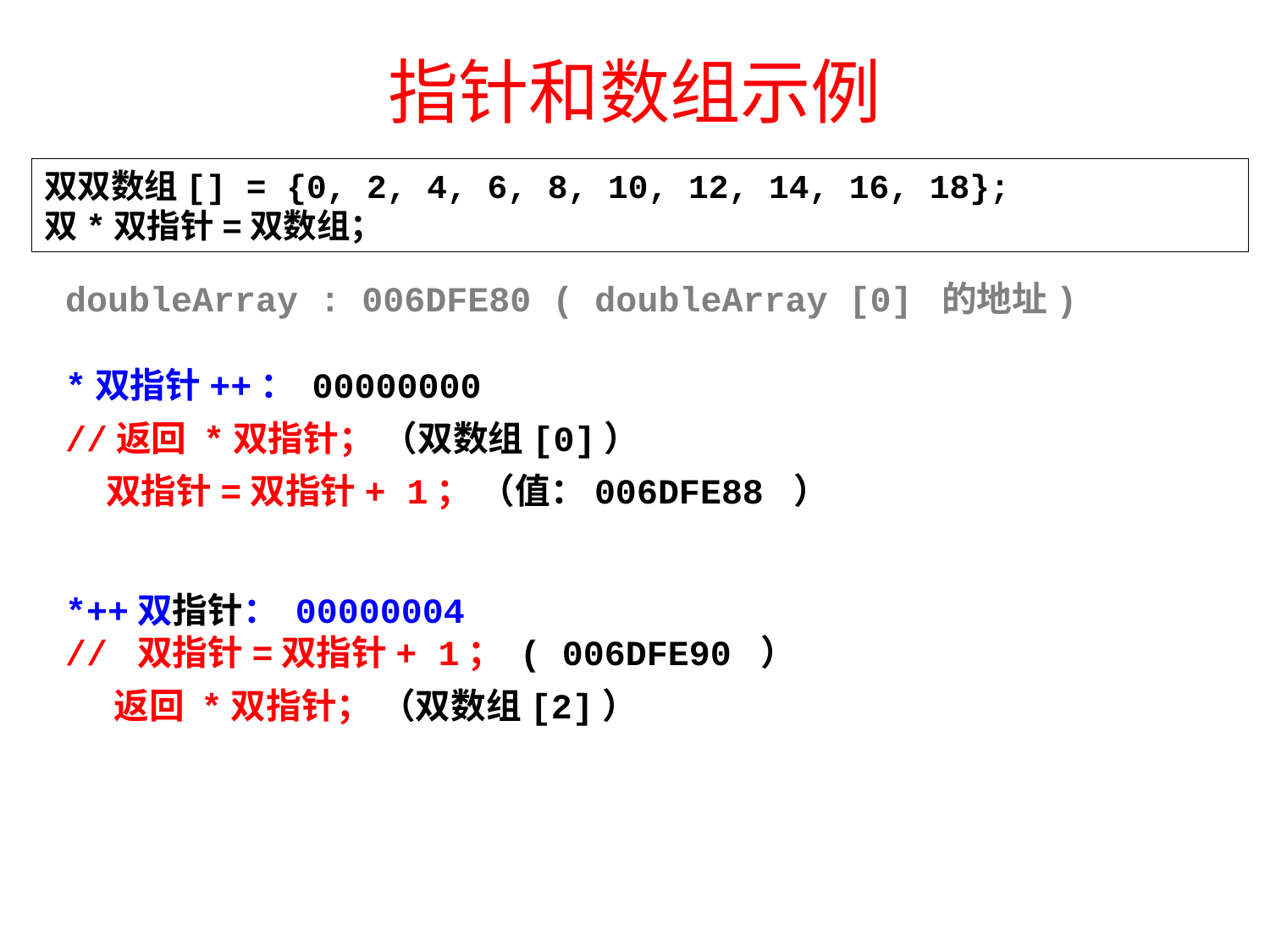

# 指针和数组示例
双双数组[] = {0, 2, 4, 6, 8, 10, 12, 14, 16, 18};
双*双指针=双数组；
doubleArray : 006DFE80 ( doubleArray [0] 的地址)
*双指针++： 00000000
//返回 *双指针； （双数组[0]）
    双指针=双指针+ 1； （值：006DFE88 ）
*++双指针： 00000004
// 双指针=双指针+ 1； ( 006DFE90 ）
     返回 *双指针； （双数组[2]）